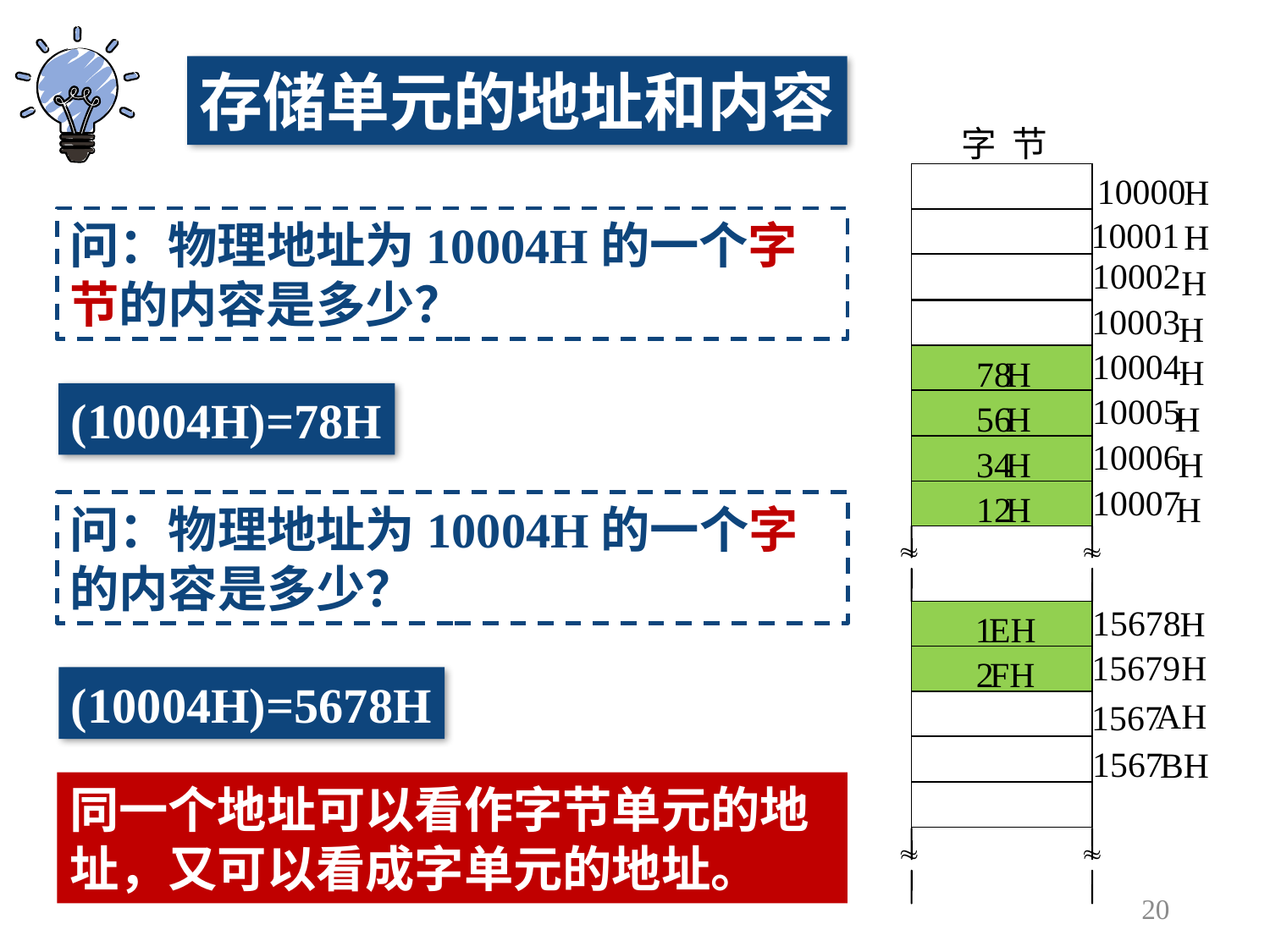

存储单元的地址和内容

字
节

10000
H

10001
H
10002

H
10003

H
10004

H
78
H
10005

56
H
H
10006

34
H
H
10007

12
H
H

≈
≈

15678

H
1
EH
H
15679

2
FH

AH
1567

1567
BH

≈
≈

问：物理地址为10004H的一个字节的内容是多少？
(10004H)=78H
问：物理地址为10004H的一个字的内容是多少？
(10004H)=5678H
同一个地址可以看作字节单元的地址，又可以看成字单元的地址。
20